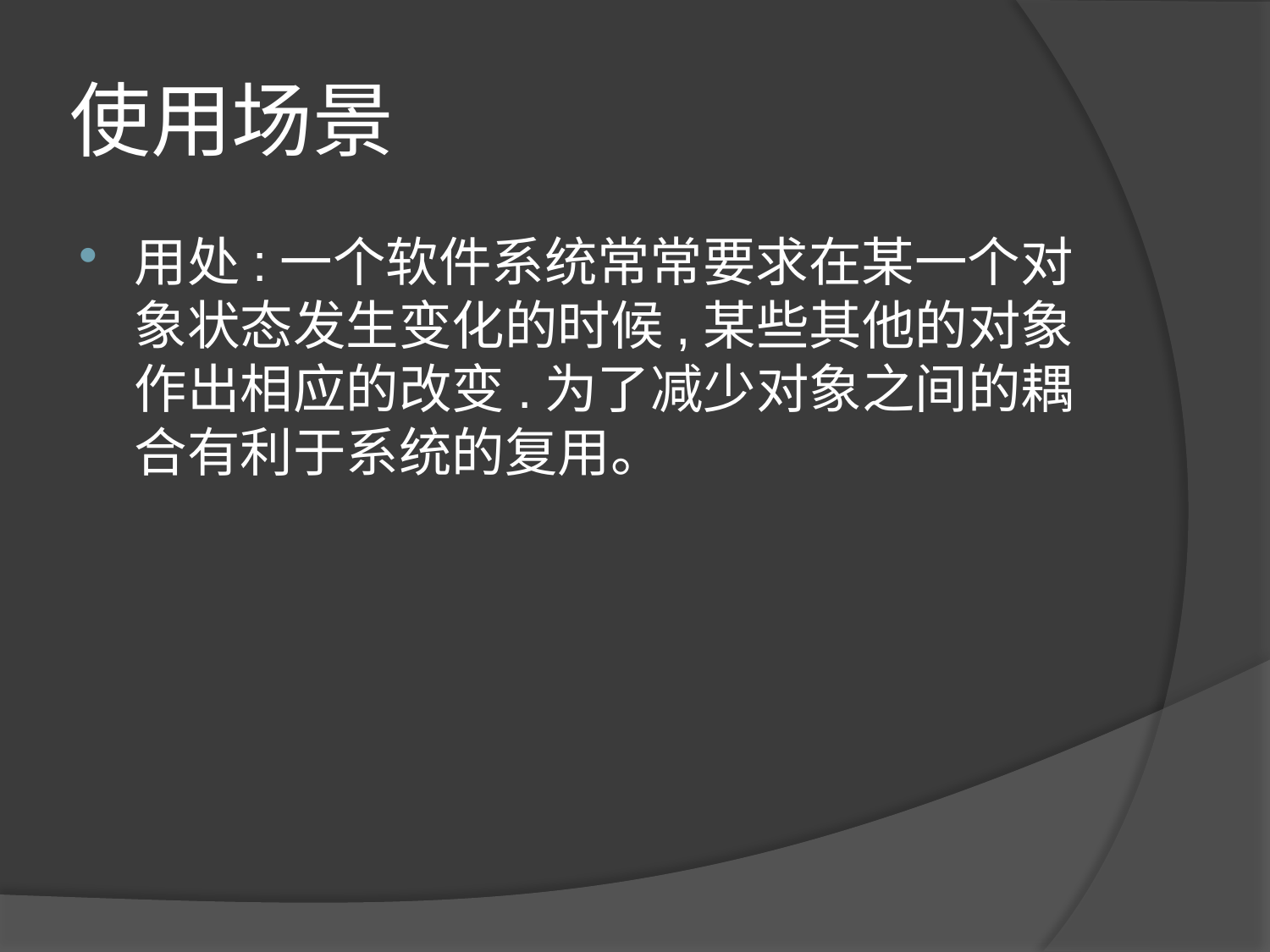

# 使用场景
用处:一个软件系统常常要求在某一个对象状态发生变化的时候,某些其他的对象作出相应的改变.为了减少对象之间的耦合有利于系统的复用。